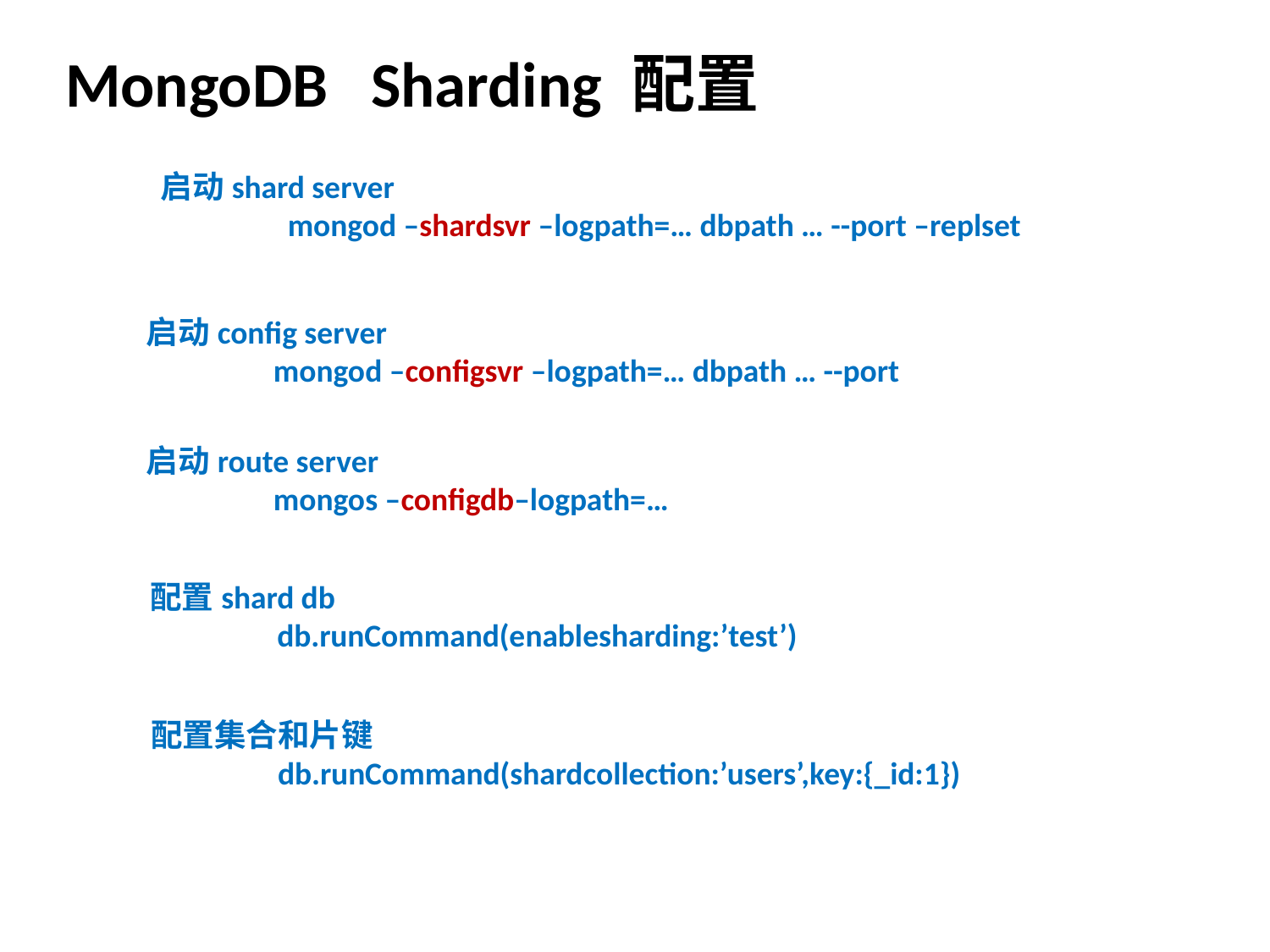

MongoDB   Sharding 配置
启动shard server
	mongod –shardsvr –logpath=… dbpath … --port –replset

启动config server
	mongod –configsvr –logpath=… dbpath … --port

启动route server
	mongos –configdb–logpath=…

配置shard db
	db.runCommand(enablesharding:’test’)
配置集合和片键
	db.runCommand(shardcollection:’users’,key:{_id:1})